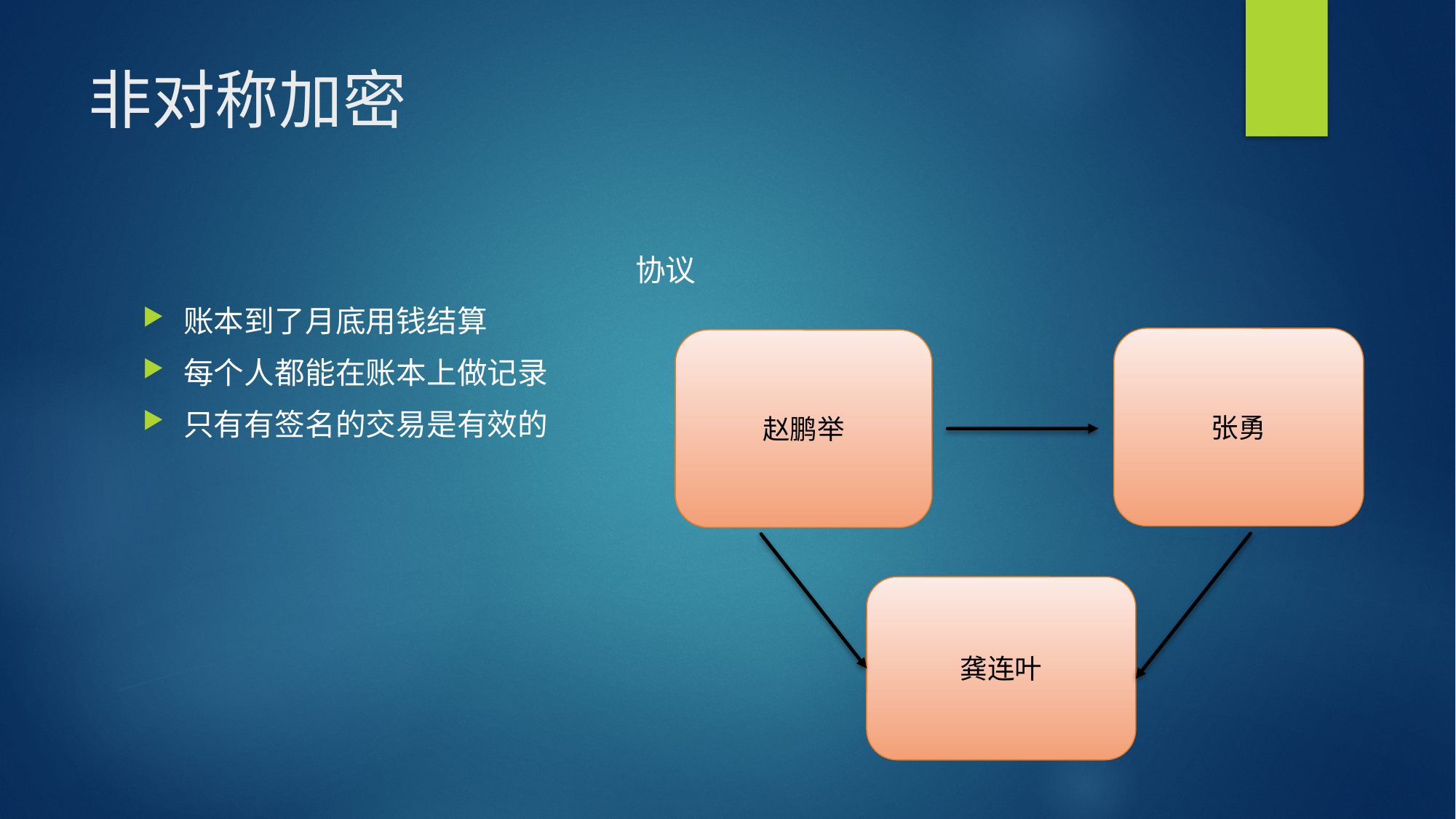

# 非对称加密
协议
账本到了月底用钱结算
每个人都能在账本上做记录
只有有签名的交易是有效的
张勇
赵鹏举
龚连叶